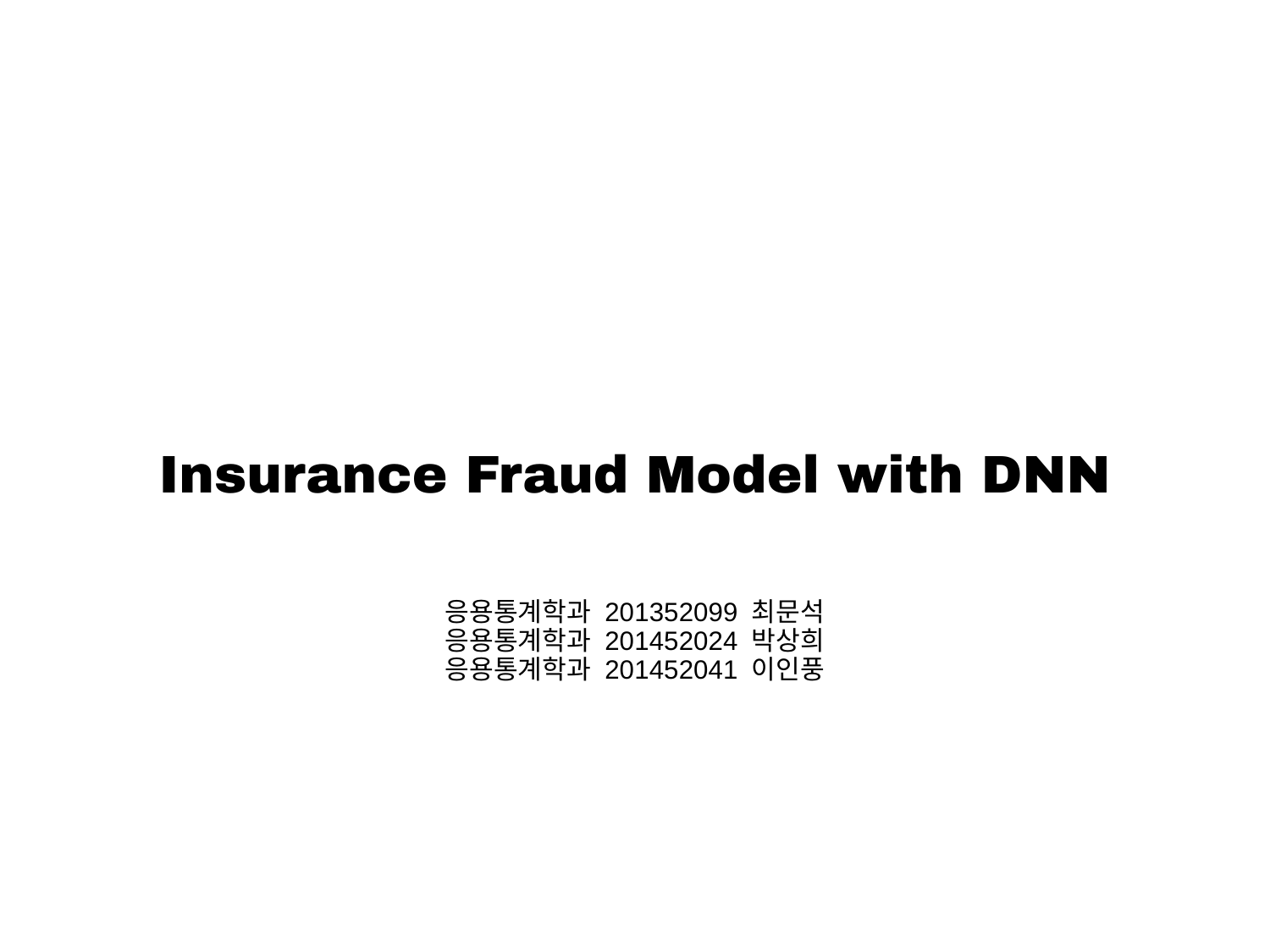

# Insurance Fraud Model with DNN
응용통계학과 201352099 최문석
응용통계학과 201452024 박상희
응용통계학과 201452041 이인풍